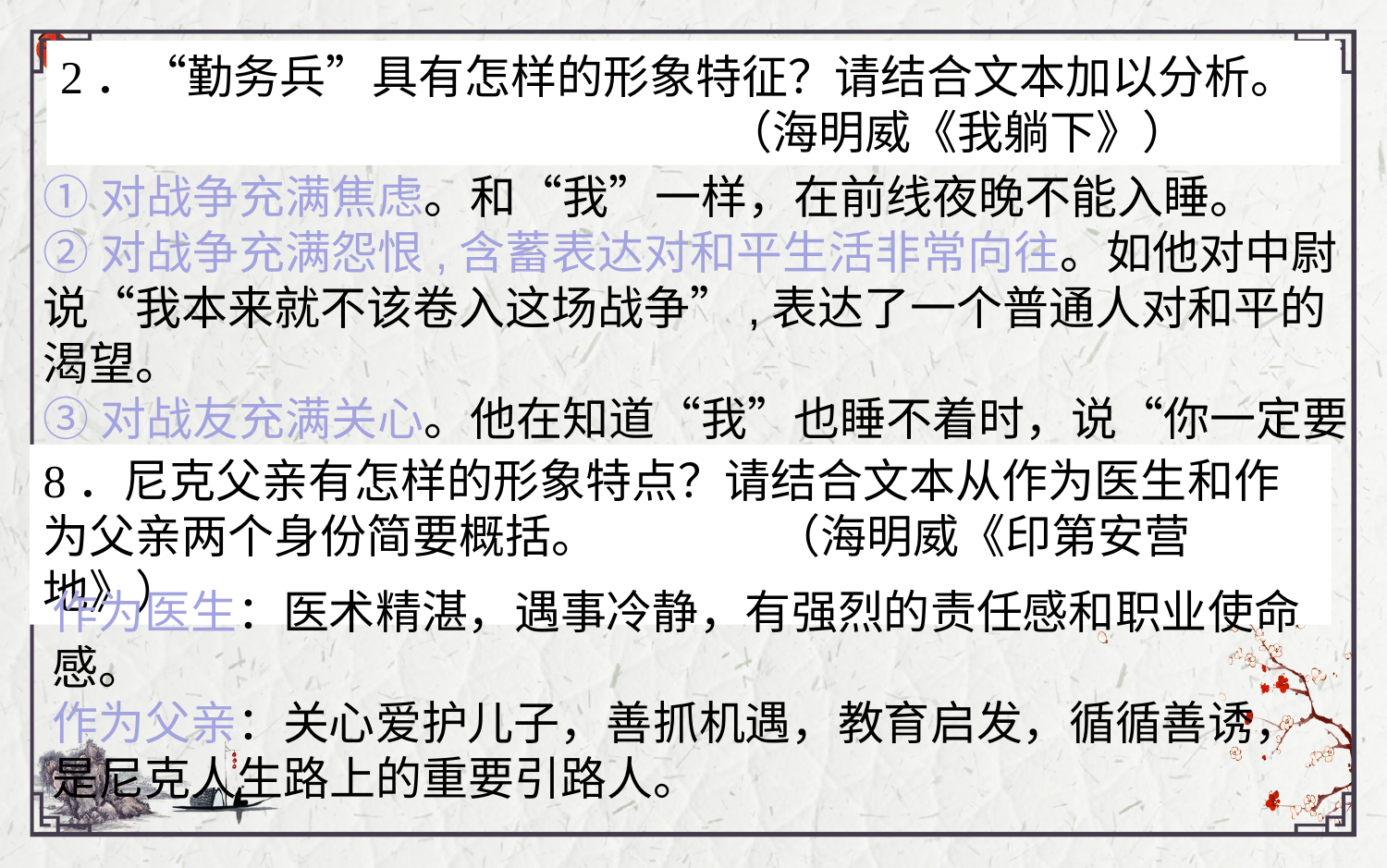

2．“勤务兵”具有怎样的形象特征？请结合文本加以分析。
                                                               （海明威《我躺下》）
①对战争充满焦虑。和“我”一样，在前线夜晚不能入睡。
②对战争充满怨恨,含蓄表达对和平生活非常向往。如他对中尉说“我本来就不该卷入这场战争”,表达了一个普通人对和平的渴望。
③对战友充满关心。他在知道“我”也睡不着时，说“你一定要睡。一个人不睡觉挺不住啊”，表现了对中尉的关心。
8．尼克父亲有怎样的形象特点？请结合文本从作为医生和作为父亲两个身份简要概括。                 （海明威《印第安营地》）
作为医生：医术精湛，遇事冷静，有强烈的责任感和职业使命感。
作为父亲：关心爱护儿子，善抓机遇，教育启发，循循善诱，是尼克人生路上的重要引路人。